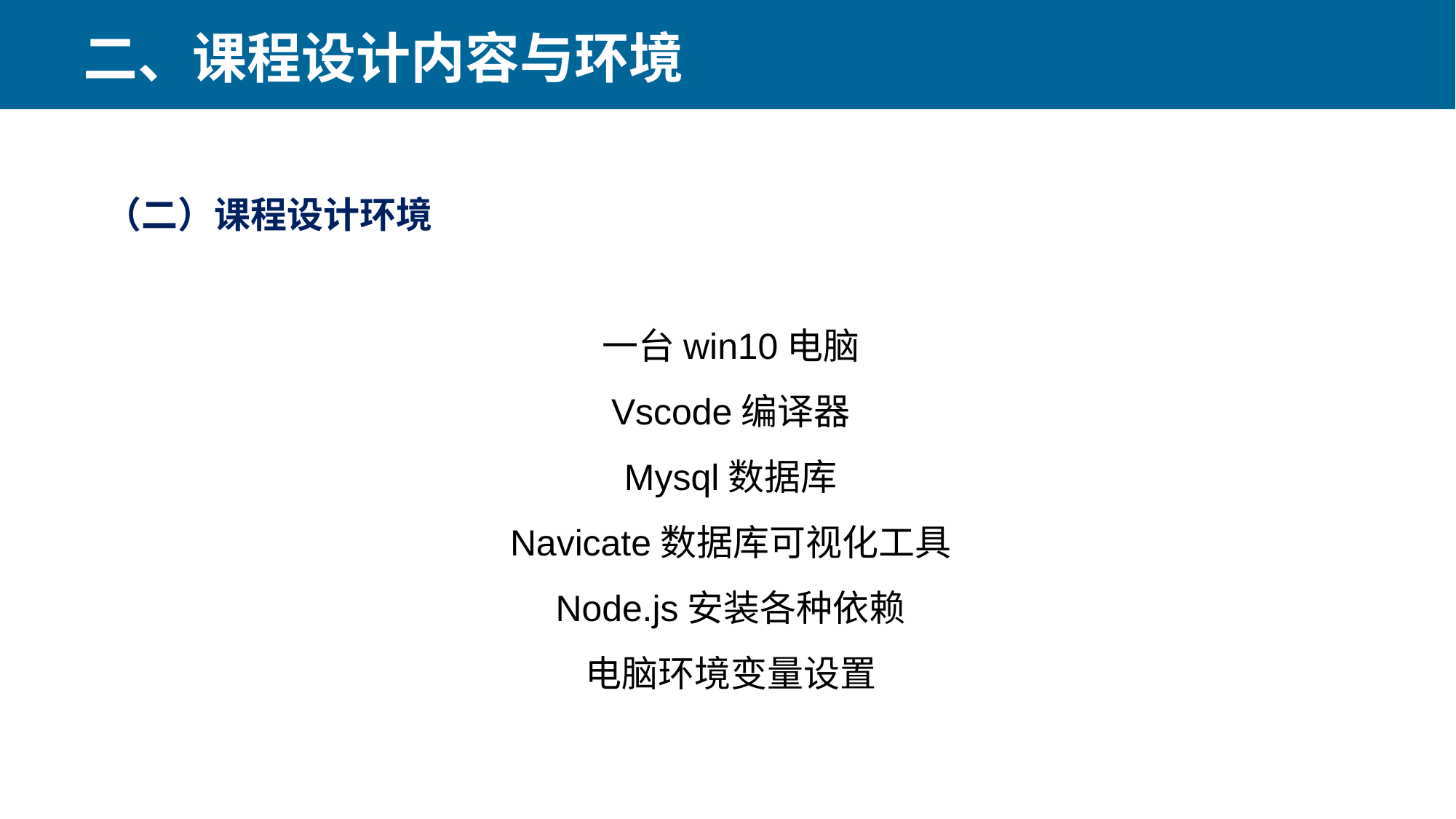

二、课程设计内容与环境
（二）课程设计环境

一台win10电脑
Vscode编译器
Mysql数据库
Navicate数据库可视化工具
Node.js安装各种依赖
电脑环境变量设置